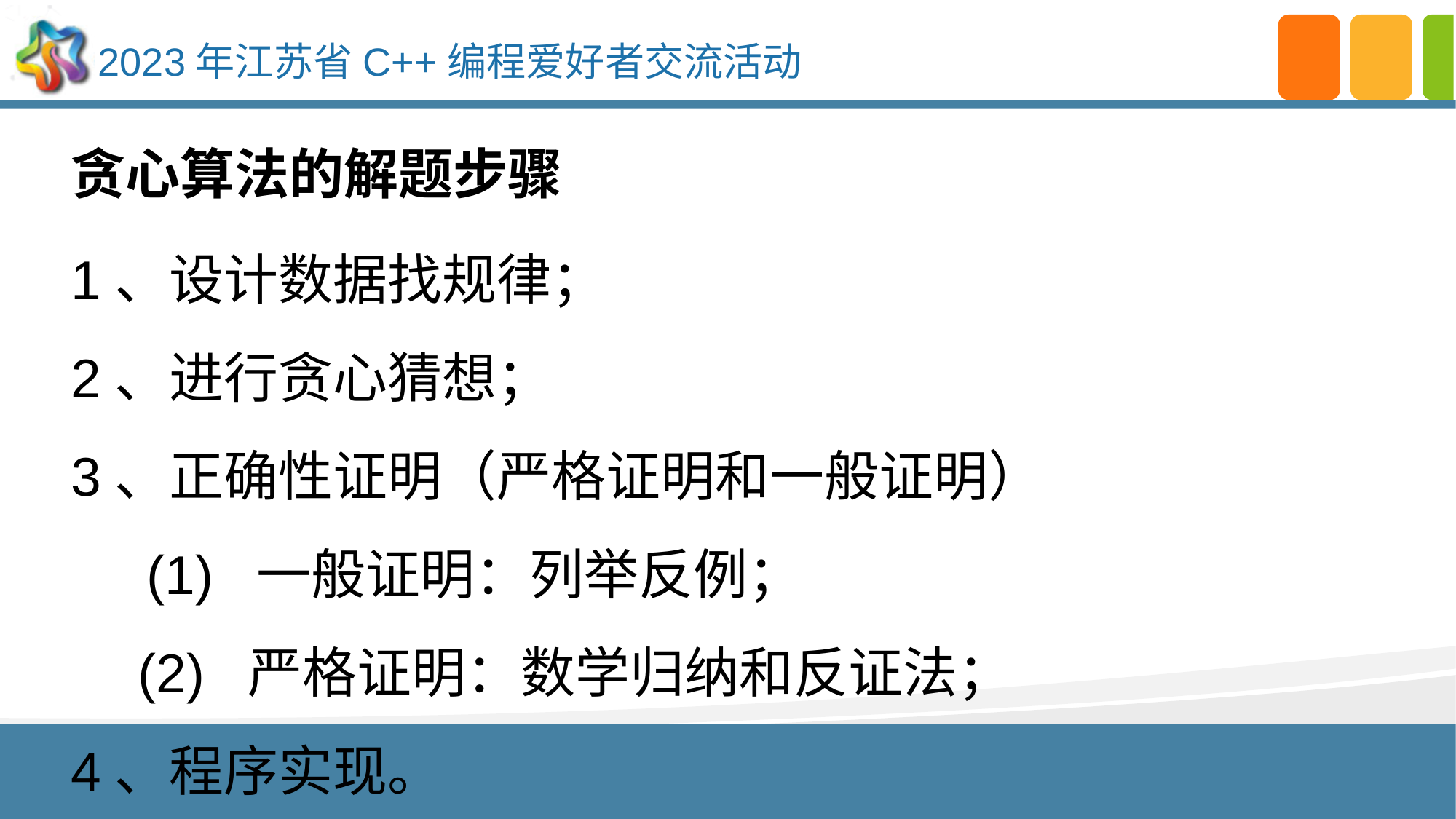

贪心算法的解题步骤
1、设计数据找规律；
2、进行贪心猜想；
3、正确性证明（严格证明和一般证明）
     (1)  一般证明：列举反例；
   (2)  严格证明：数学归纳和反证法；
4、程序实现。
点击添加文本
点击添加文本
点击添加文本
点击添加文本